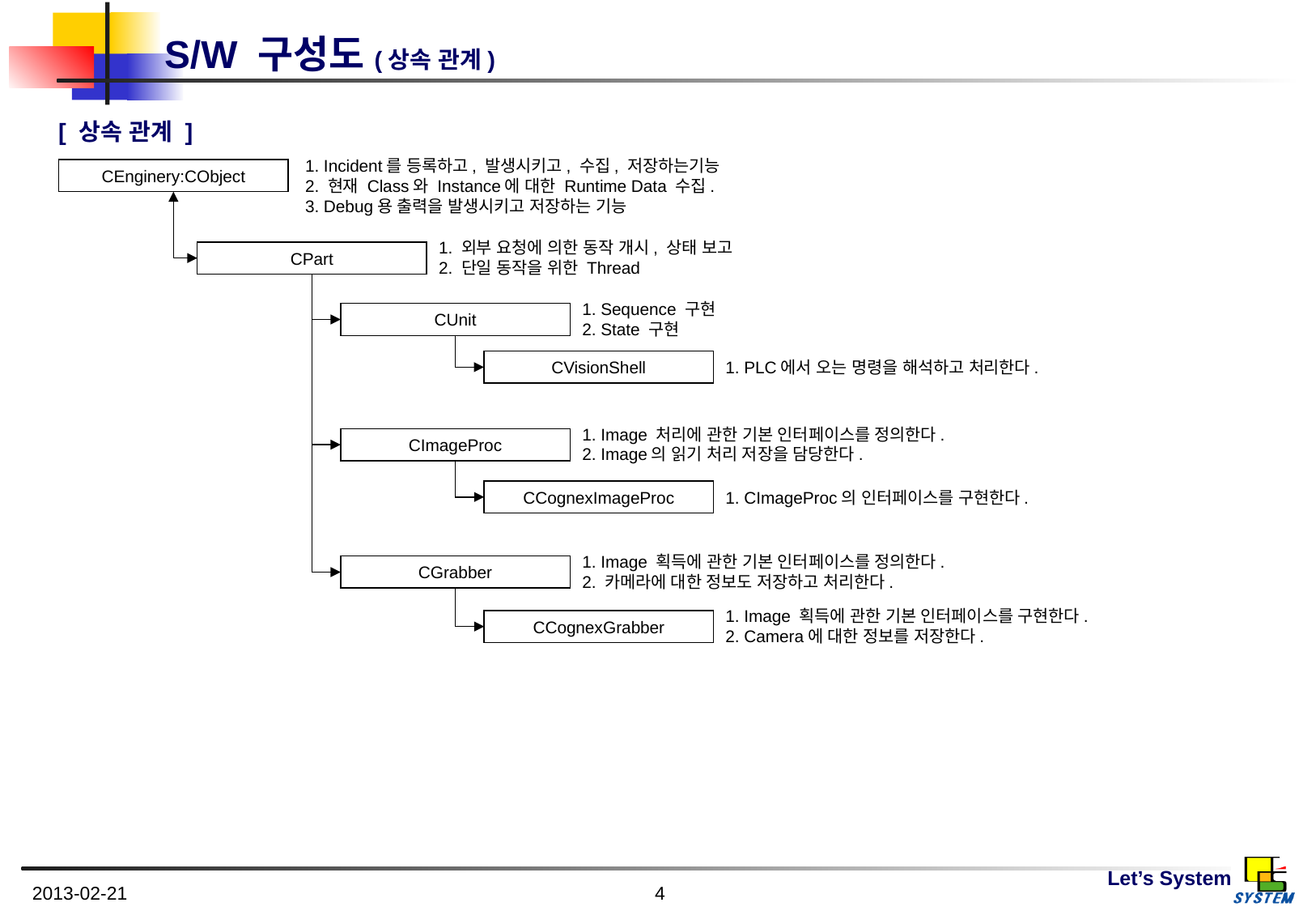

# S/W 구성도(상속 관계)
[ 상속 관계 ]
1. Incident를 등록하고, 발생시키고, 수집, 저장하는기능
2. 현재 Class와 Instance에 대한 Runtime Data 수집.
3. Debug용 출력을 발생시키고 저장하는 기능
CEnginery:CObject
1. 외부 요청에 의한 동작 개시, 상태 보고
2. 단일 동작을 위한 Thread
CPart
1. Sequence 구현
2. State 구현
CUnit
CVisionShell
1. PLC에서 오는 명령을 해석하고 처리한다.
1. Image 처리에 관한 기본 인터페이스를 정의한다.
2. Image의 읽기 처리 저장을 담당한다.
CImageProc
CCognexImageProc
1. CImageProc의 인터페이스를 구현한다.
1. Image 획득에 관한 기본 인터페이스를 정의한다.
2. 카메라에 대한 정보도 저장하고 처리한다.
CGrabber
1. Image 획득에 관한 기본 인터페이스를 구현한다.
2. Camera에 대한 정보를 저장한다.
CCognexGrabber
2013-02-21
4